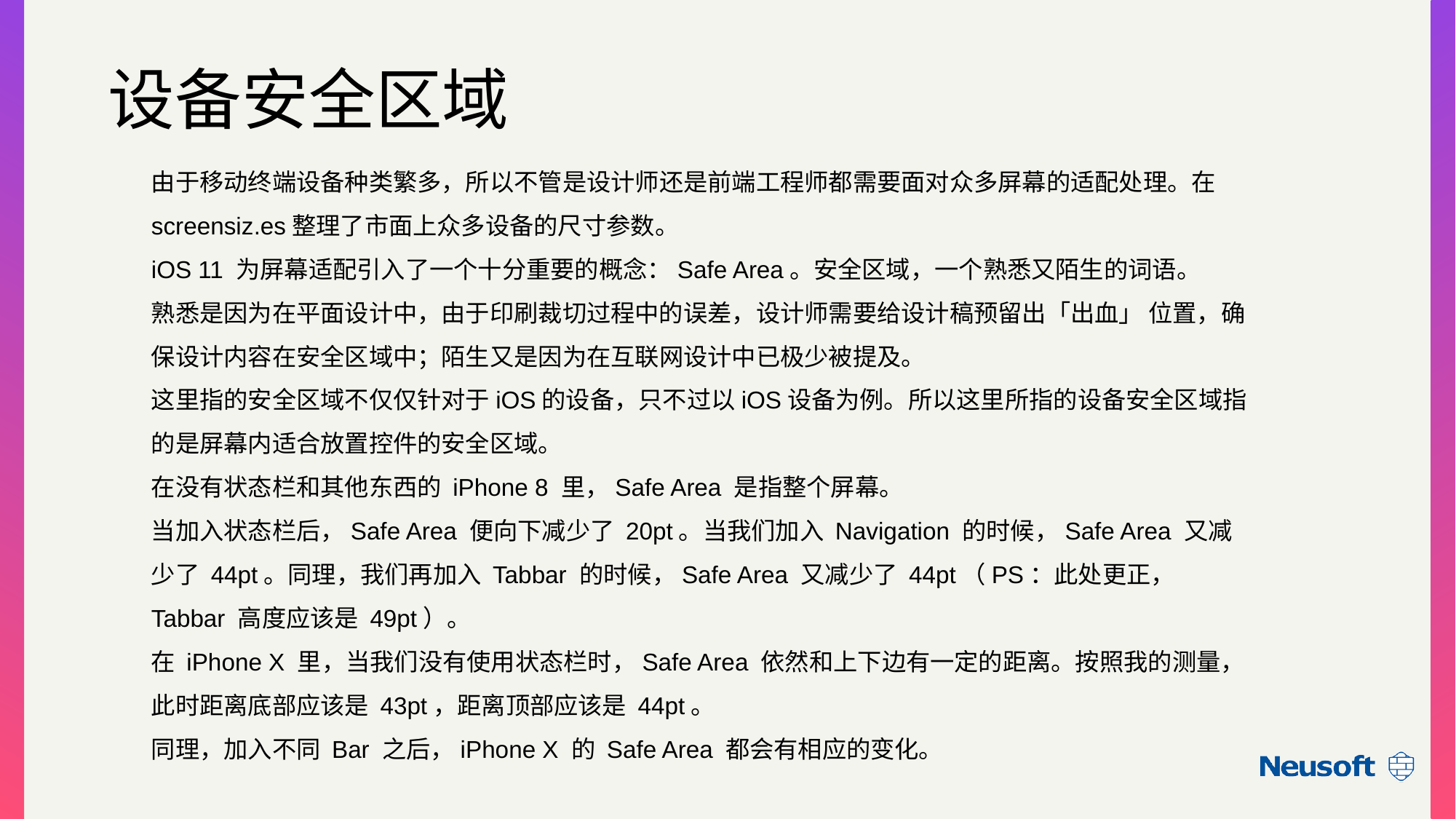

设备安全区域
由于移动终端设备种类繁多，所以不管是设计师还是前端工程师都需要面对众多屏幕的适配处理。在screensiz.es整理了市面上众多设备的尺寸参数。
iOS 11 为屏幕适配引入了一个十分重要的概念：Safe Area。安全区域，一个熟悉又陌生的词语。
熟悉是因为在平面设计中，由于印刷裁切过程中的误差，设计师需要给设计稿预留出「出血」 位置，确保设计内容在安全区域中；陌生又是因为在互联网设计中已极少被提及。
这里指的安全区域不仅仅针对于iOS的设备，只不过以iOS设备为例。所以这里所指的设备安全区域指的是屏幕内适合放置控件的安全区域。
在没有状态栏和其他东西的 iPhone 8 里，Safe Area 是指整个屏幕。
当加入状态栏后，Safe Area 便向下减少了 20pt。当我们加入 Navigation 的时候，Safe Area 又减少了 44pt。同理，我们再加入 Tabbar 的时候，Safe Area 又减少了 44pt（PS：此处更正， Tabbar 高度应该是 49pt）。
在 iPhone X 里，当我们没有使用状态栏时，Safe Area 依然和上下边有一定的距离。按照我的测量，此时距离底部应该是 43pt，距离顶部应该是 44pt。
同理，加入不同 Bar 之后，iPhone X 的 Safe Area 都会有相应的变化。